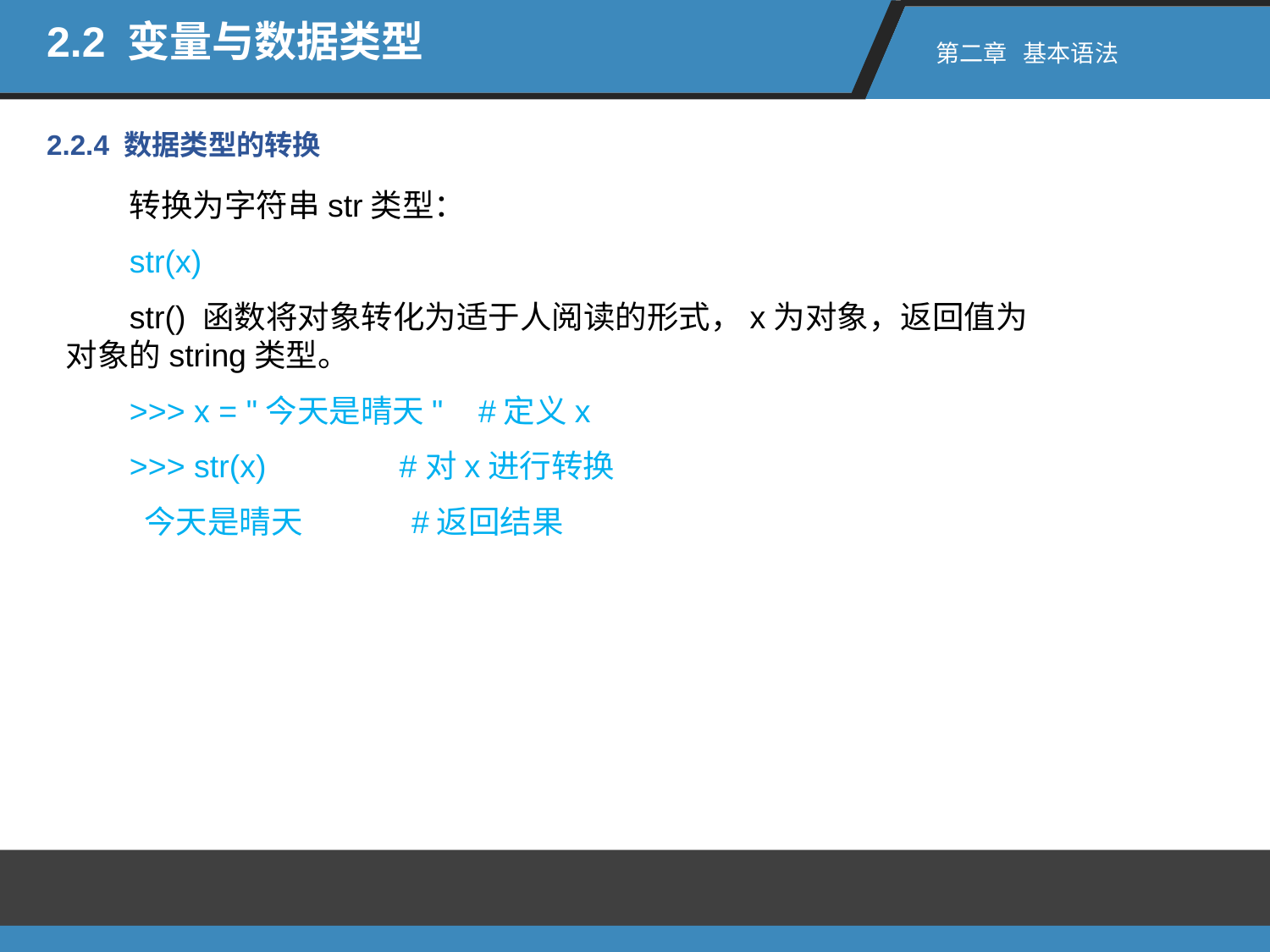

2.2 变量与数据类型
第二章   基本语法
2.2.4 数据类型的转换
转换为字符串str类型：
str(x)
str() 函数将对象转化为适于人阅读的形式，x为对象，返回值为对象的string类型。
>>> x = "今天是晴天"    #定义x
>>> str(x)               #对x进行转换
 今天是晴天              #返回结果